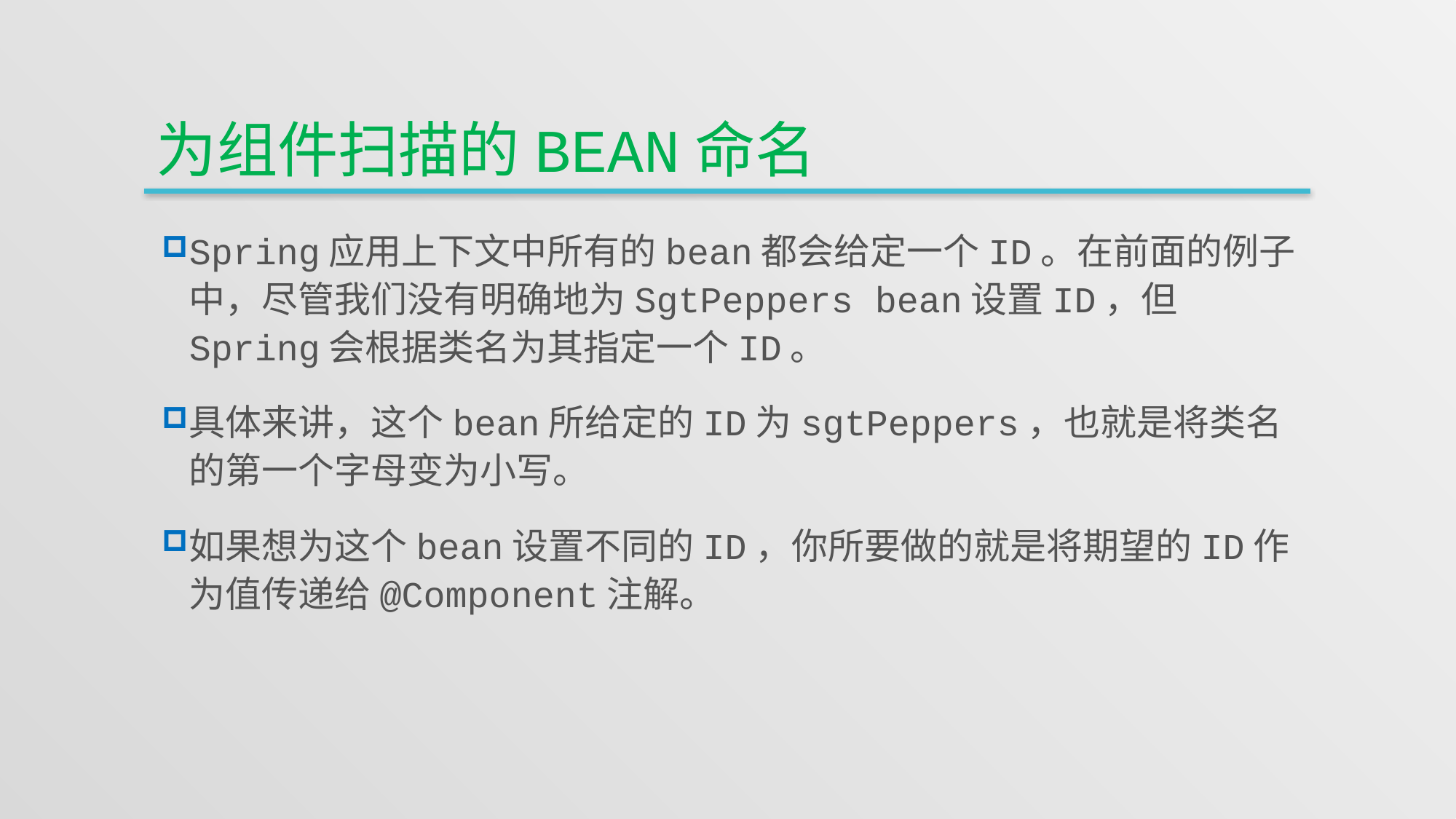

# 为组件扫描的bean命名
Spring应用上下文中所有的bean都会给定一个ID。在前面的例子中，尽管我们没有明确地为SgtPeppers bean设置ID，但Spring会根据类名为其指定一个ID。
具体来讲，这个bean所给定的ID为sgtPeppers，也就是将类名的第一个字母变为小写。
如果想为这个bean设置不同的ID，你所要做的就是将期望的ID作为值传递给@Component注解。